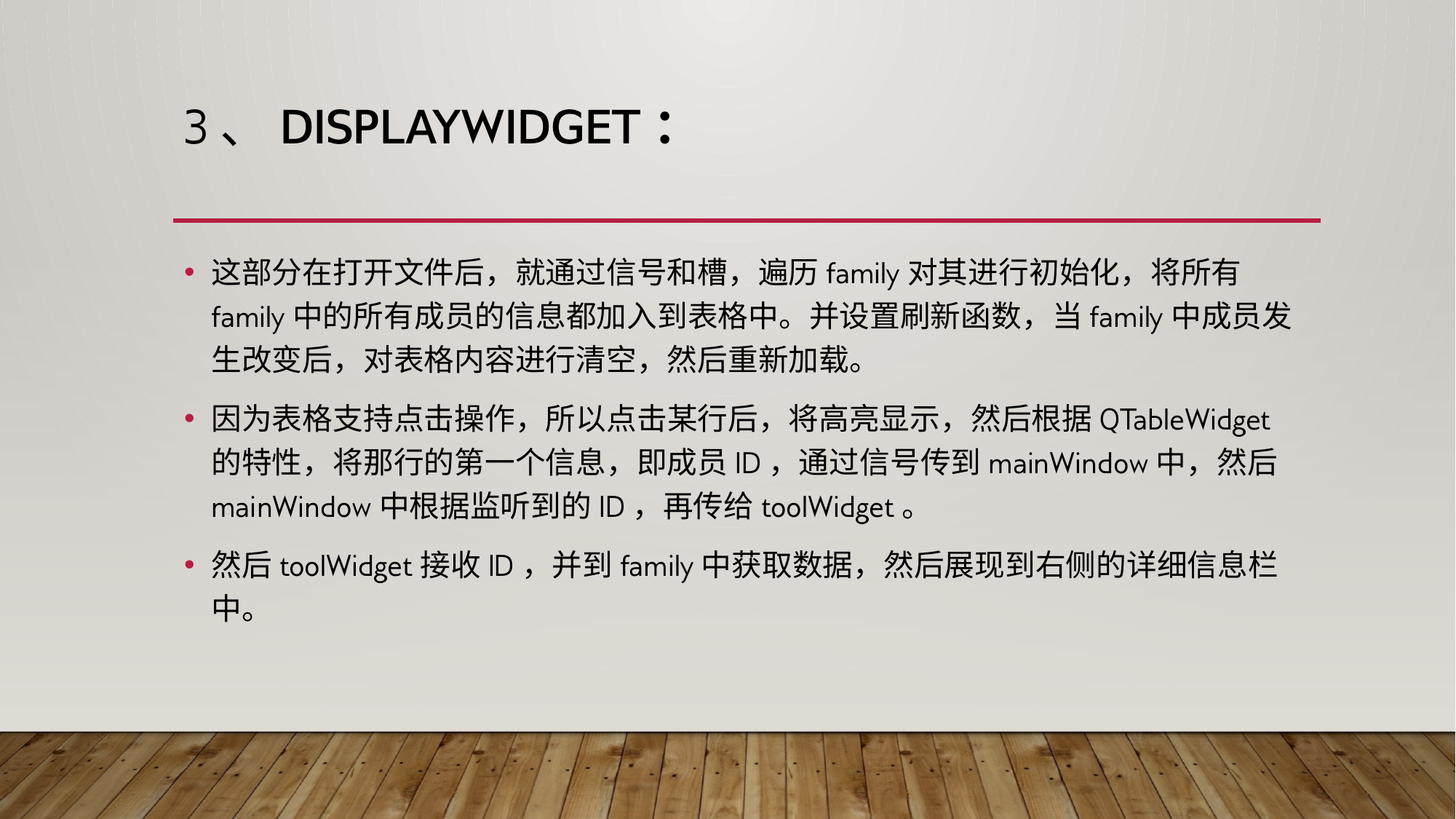

# 3、displaywidget：
这部分在打开文件后，就通过信号和槽，遍历family对其进行初始化，将所有family中的所有成员的信息都加入到表格中。并设置刷新函数，当family中成员发生改变后，对表格内容进行清空，然后重新加载。
因为表格支持点击操作，所以点击某行后，将高亮显示，然后根据QTableWidget的特性，将那行的第一个信息，即成员ID，通过信号传到mainWindow中，然后mainWindow中根据监听到的ID，再传给toolWidget。
然后toolWidget接收ID，并到family中获取数据，然后展现到右侧的详细信息栏中。